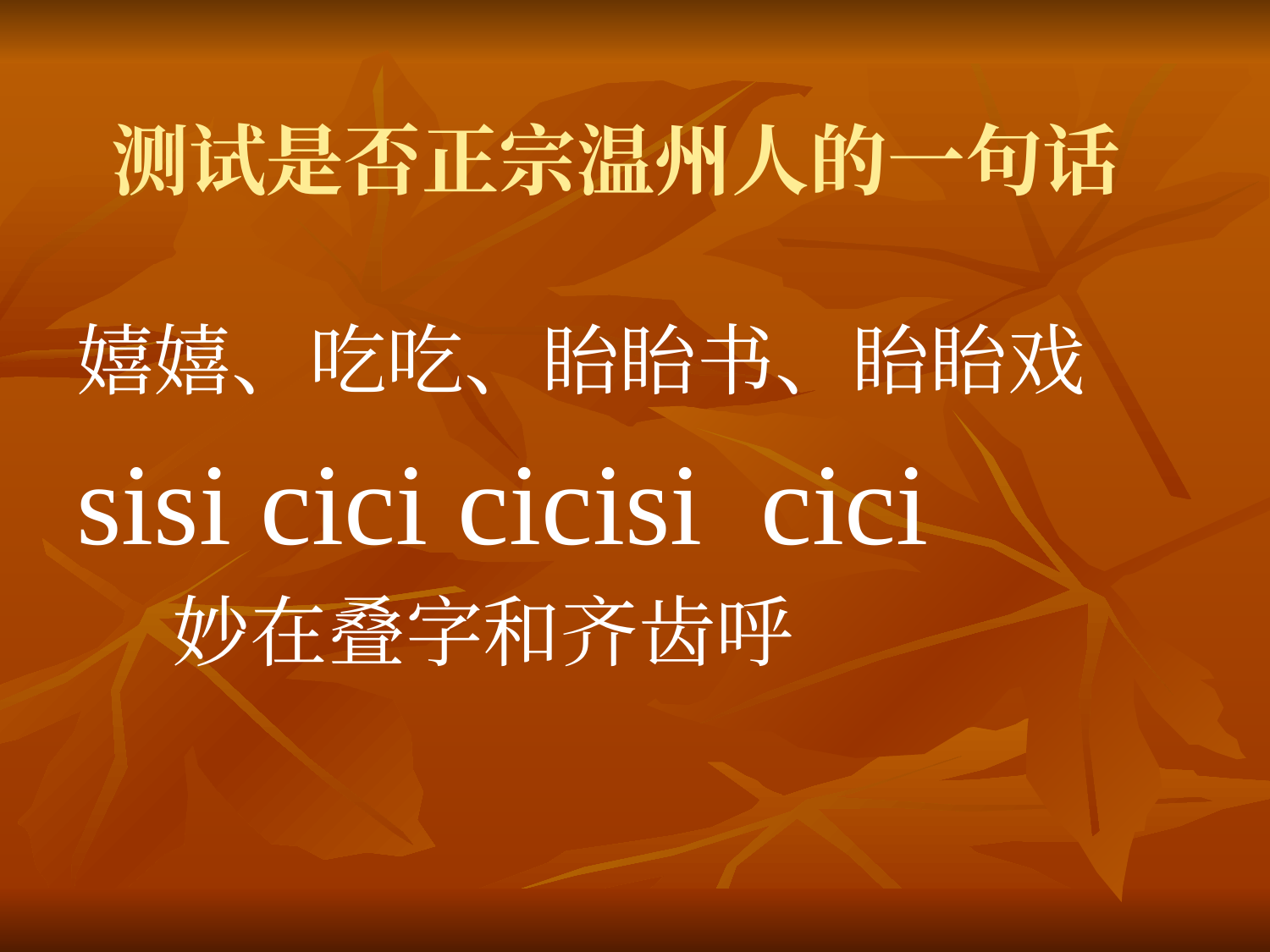

# 测试是否正宗温州人的一句话
嬉嬉、吃吃、眙眙书、眙眙戏
sisi cici cicisi  cici
    妙在叠字和齐齿呼